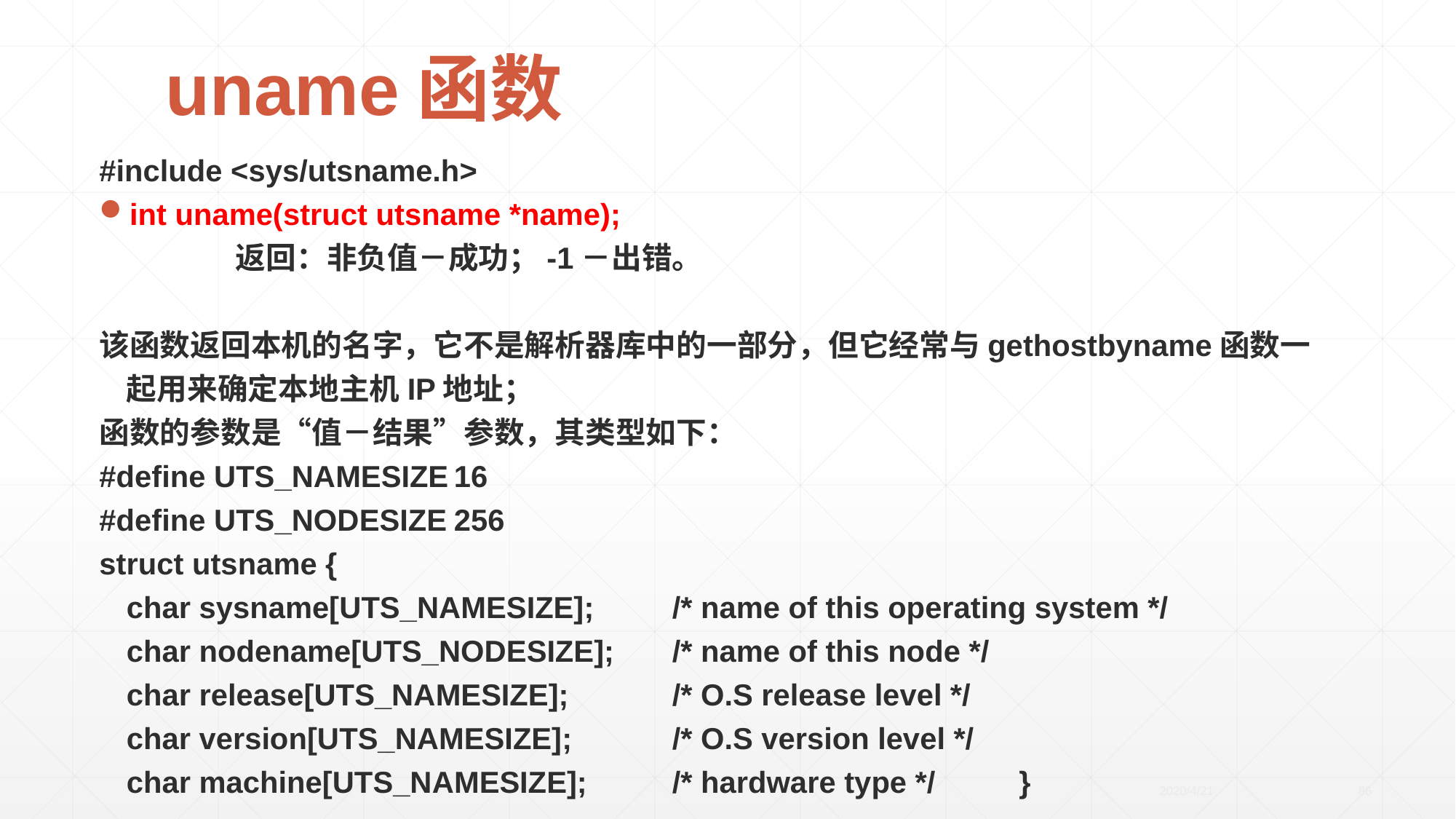

# uname函数
#include <sys/utsname.h>
int uname(struct utsname *name);
		返回：非负值－成功；-1－出错。

该函数返回本机的名字，它不是解析器库中的一部分，但它经常与gethostbyname函数一起用来确定本地主机IP地址；
函数的参数是“值－结果”参数，其类型如下：
#define UTS_NAMESIZE	16
#define UTS_NODESIZE	256
struct utsname {
	char sysname[UTS_NAMESIZE];	/* name of this operating system */
	char nodename[UTS_NODESIZE];	/* name of this node */
	char release[UTS_NAMESIZE];	/* O.S release level */
	char version[UTS_NAMESIZE];	/* O.S version level */
	char machine[UTS_NAMESIZE];	/* hardware type */          }
2020/4/21
86